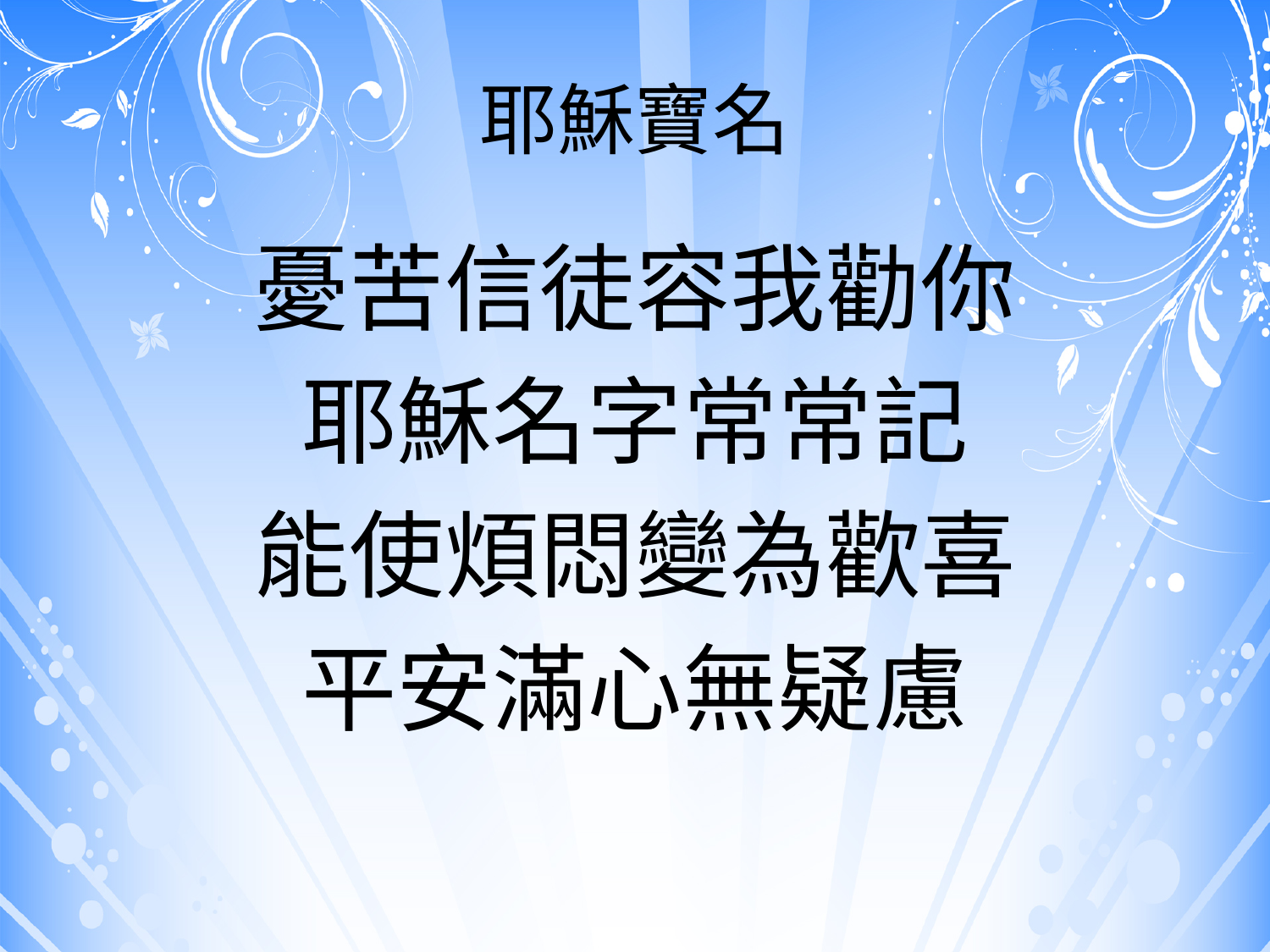

# 耶穌寶名
憂苦信徒容我勸你
耶穌名字常常記
能使煩悶變為歡喜
平安滿心無疑慮